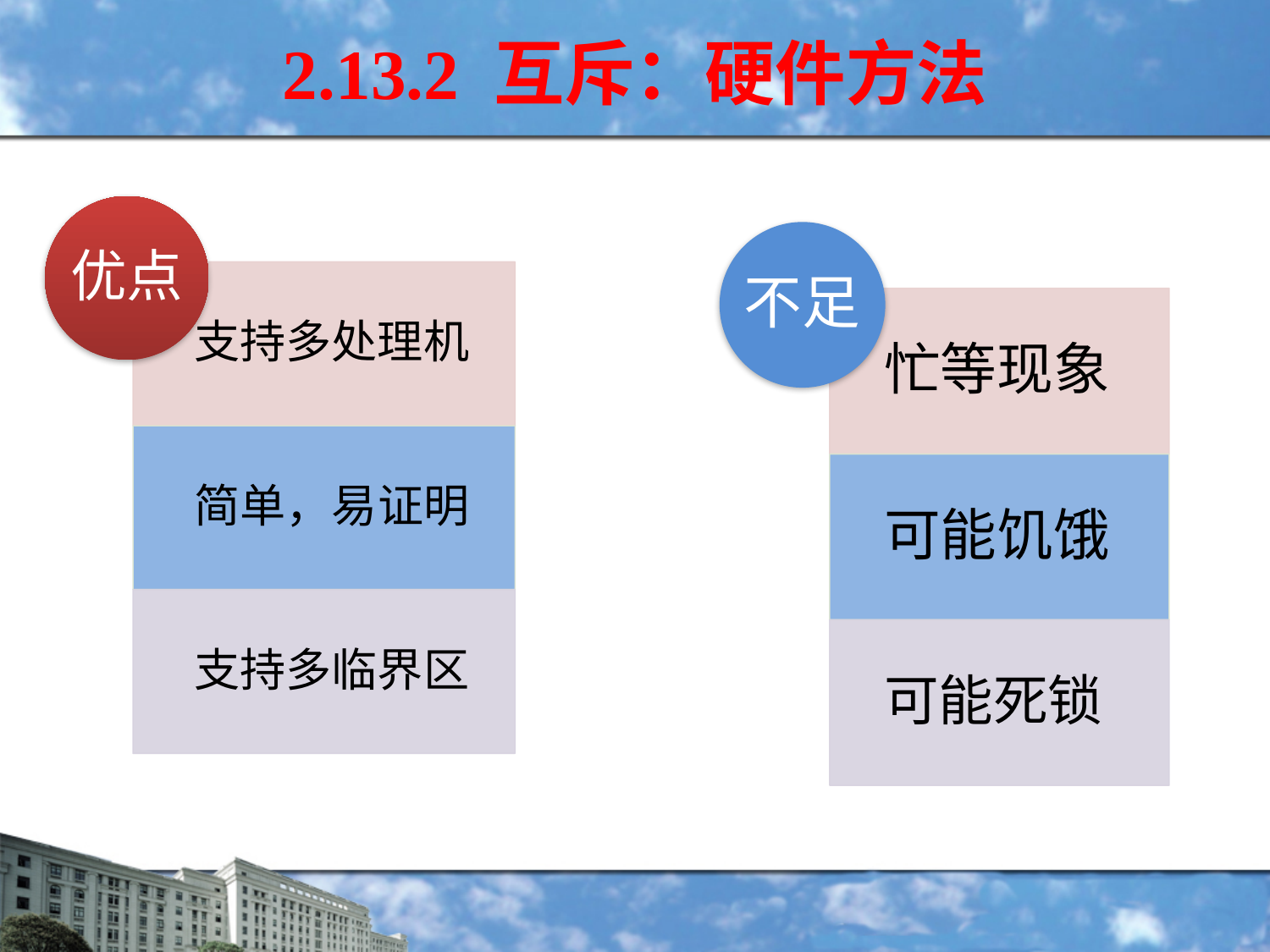

# 2.13.2 互斥：硬件方法
支持多处理机
简单，易证明
支持多临界区
优点
忙等现象
可能饥饿
可能死锁
不足